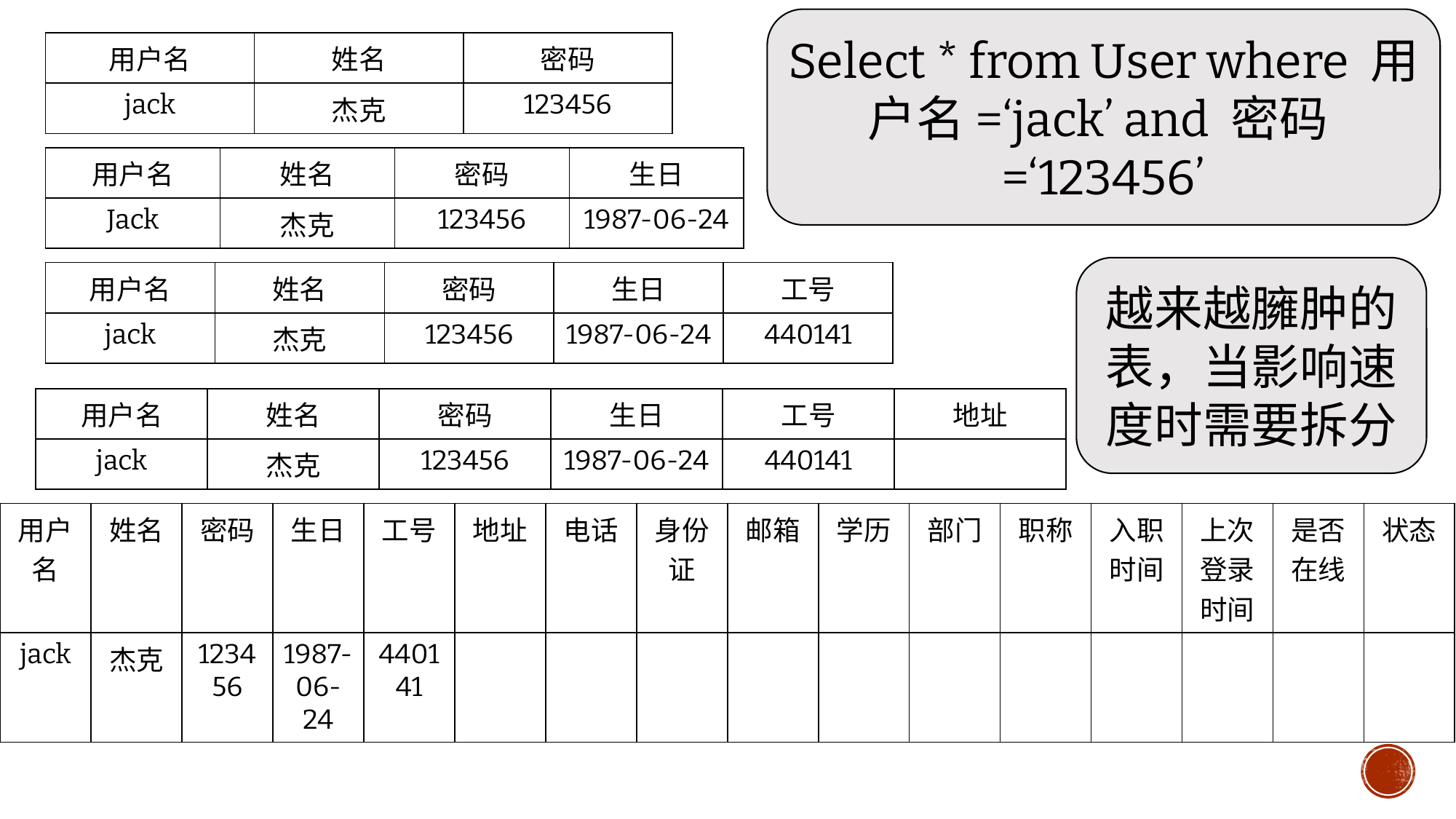

Select * from User where 用户名=‘jack’ and 密码=‘123456’
| 用户名 | 姓名 | 密码 |
| --- | --- | --- |
| jack | 杰克 | 123456 |
| 用户名 | 姓名 | 密码 | 生日 |
| --- | --- | --- | --- |
| Jack | 杰克 | 123456 | 1987-06-24 |
越来越臃肿的表，当影响速度时需要拆分
| 用户名 | 姓名 | 密码 | 生日 | 工号 |
| --- | --- | --- | --- | --- |
| jack | 杰克 | 123456 | 1987-06-24 | 440141 |
| 用户名 | 姓名 | 密码 | 生日 | 工号 | 地址 |
| --- | --- | --- | --- | --- | --- |
| jack | 杰克 | 123456 | 1987-06-24 | 440141 |  |
| 用户名 | 姓名 | 密码 | 生日 | 工号 | 地址 | 电话 | 身份证 | 邮箱 | 学历 | 部门 | 职称 | 入职时间 | 上次登录时间 | 是否在线 | 状态 |
| --- | --- | --- | --- | --- | --- | --- | --- | --- | --- | --- | --- | --- | --- | --- | --- |
| jack | 杰克 | 123456 | 1987-06-24 | 440141 |  |  |  |  |  |  |  |  |  |  |  |
36